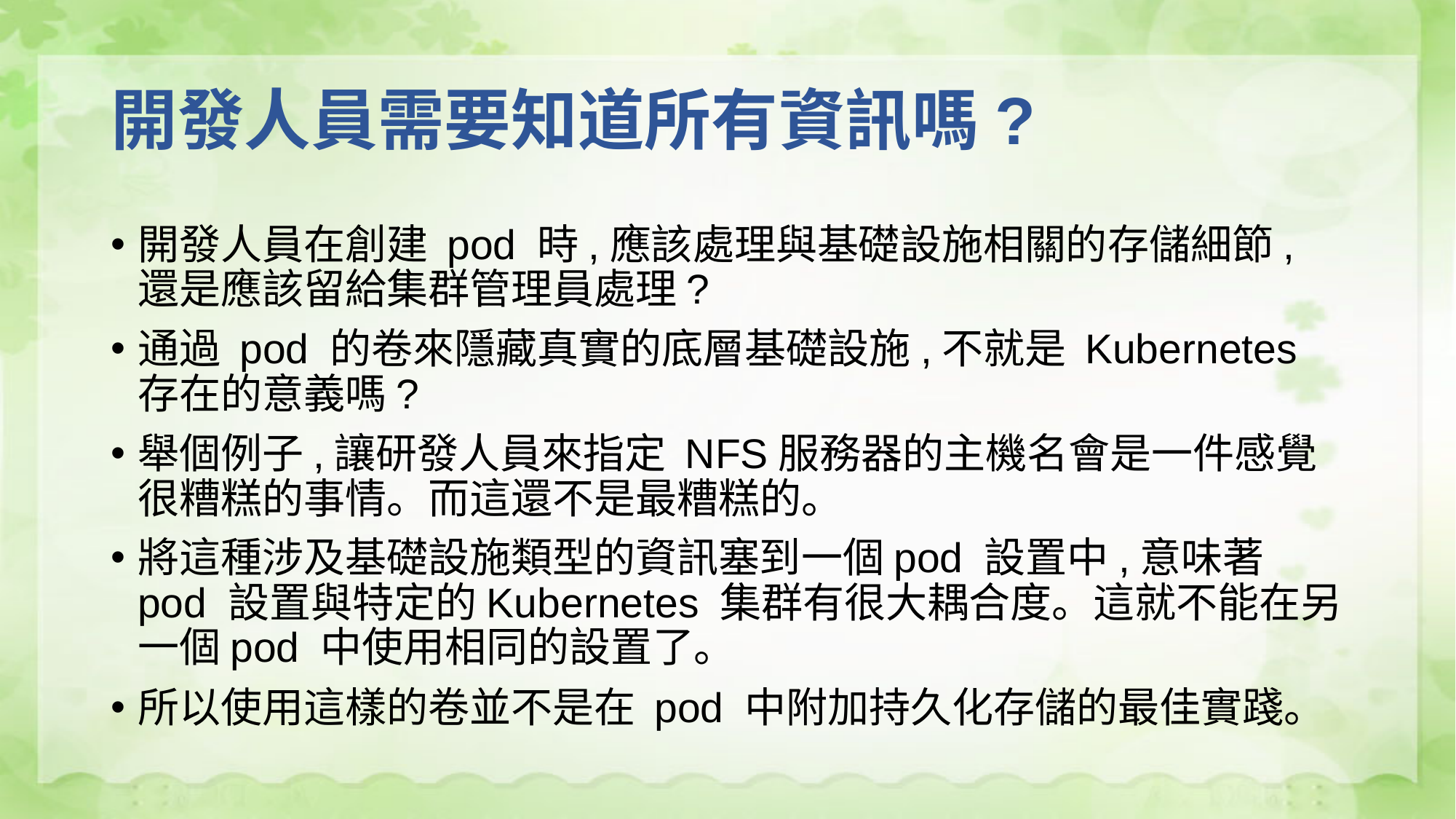

# 開發人員需要知道所有資訊嗎?
開發人員在創建 pod 時,應該處理與基礎設施相關的存儲細節,還是應該留給集群管理員處理?
通過 pod 的卷來隱藏真實的底層基礎設施,不就是 Kubernetes 存在的意義嗎?
舉個例子,讓研發人員來指定 NFS服務器的主機名會是一件感覺很糟糕的事情。而這還不是最糟糕的。
將這種涉及基礎設施類型的資訊塞到一個pod 設置中,意味著 pod 設置與特定的Kubernetes 集群有很大耦合度。這就不能在另一個pod 中使用相同的設置了。
所以使用這樣的卷並不是在 pod 中附加持久化存儲的最佳實踐。